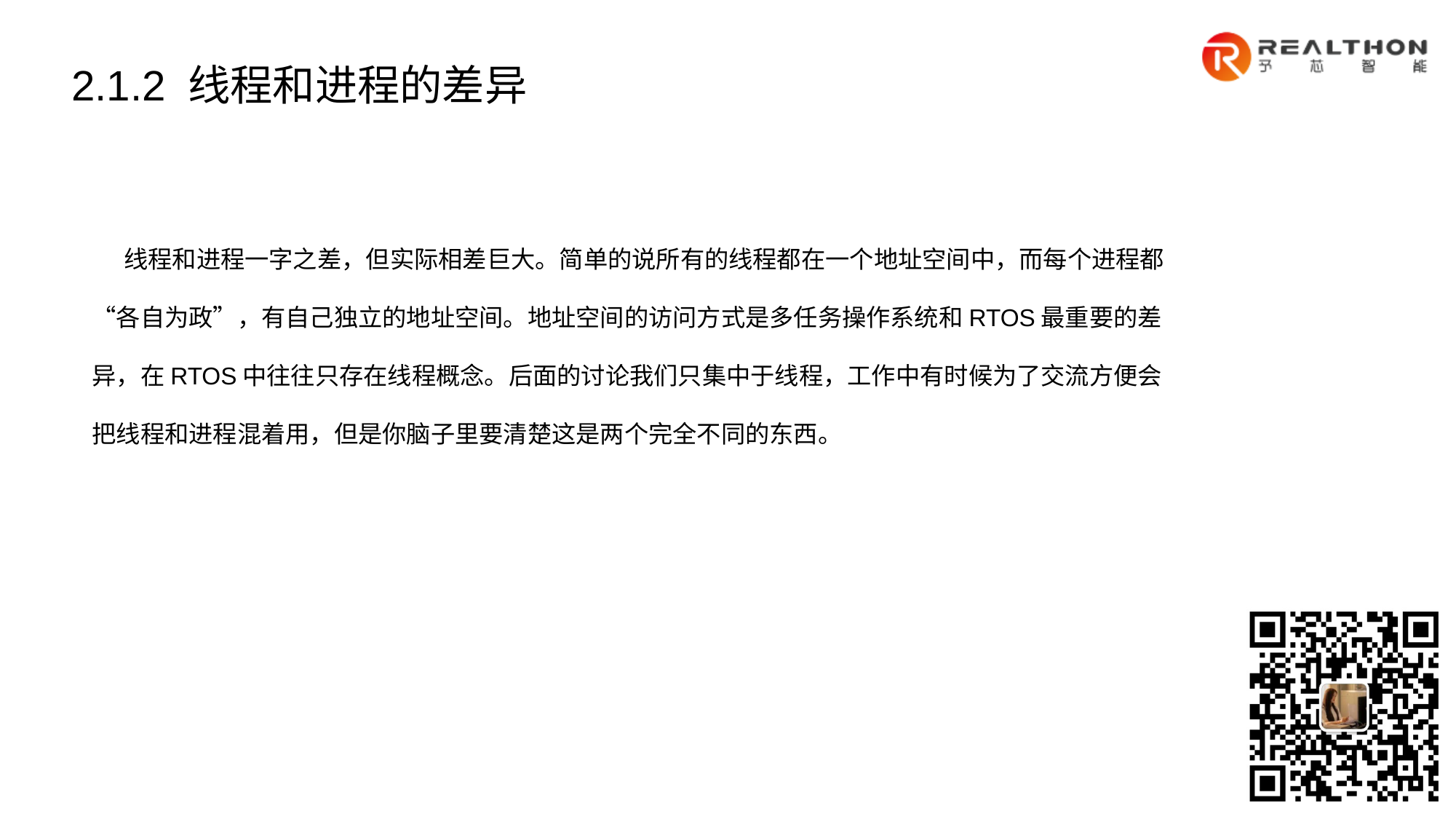

2.1.2 线程和进程的差异
线程和进程一字之差，但实际相差巨大。简单的说所有的线程都在一个地址空间中，而每个进程都“各自为政”，有自己独立的地址空间。地址空间的访问方式是多任务操作系统和RTOS最重要的差异，在RTOS中往往只存在线程概念。后面的讨论我们只集中于线程，工作中有时候为了交流方便会把线程和进程混着用，但是你脑子里要清楚这是两个完全不同的东西。